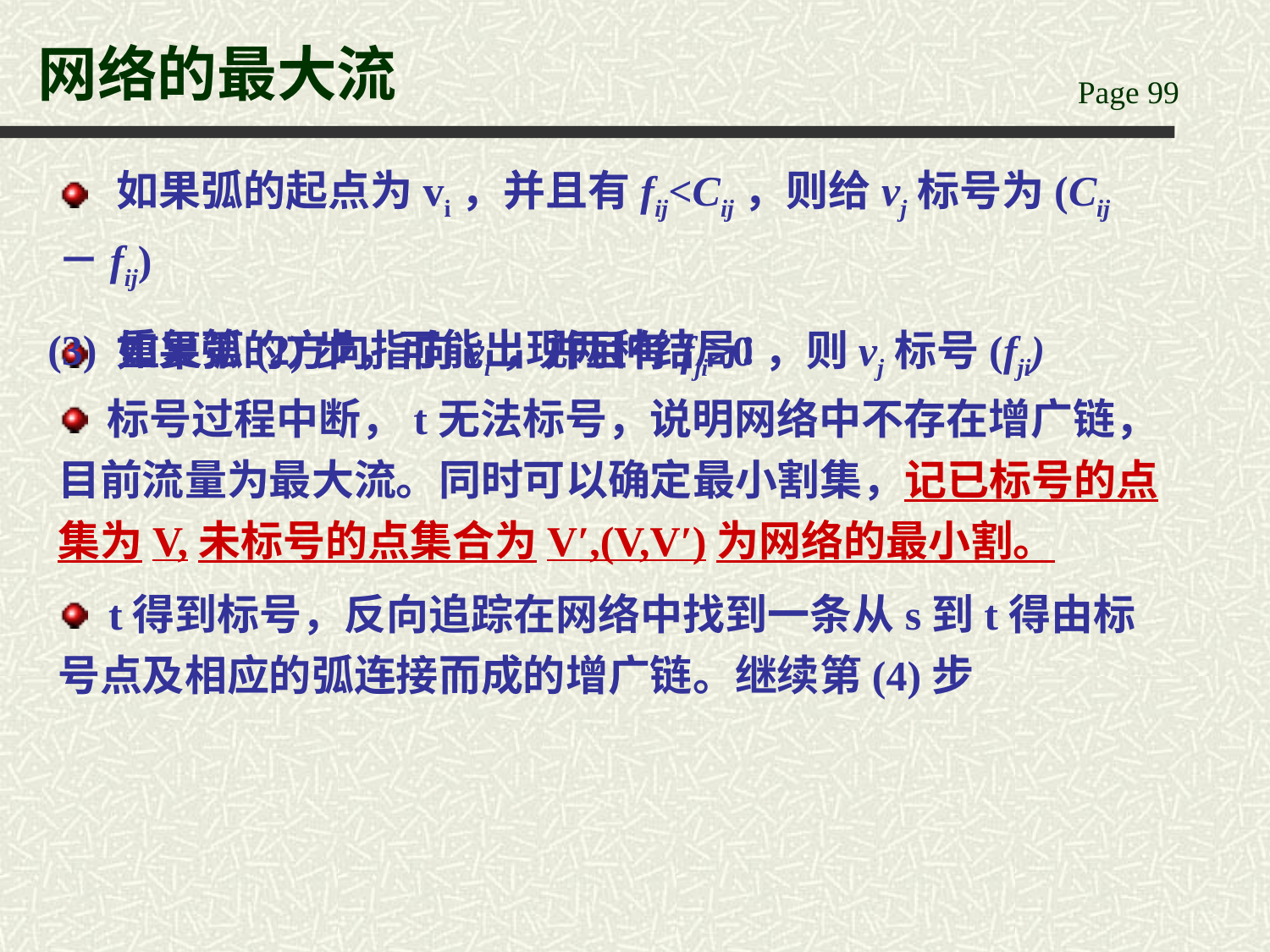

# 网络的最大流
  如果弧的起点为vi，并且有fij<Cij，则给vj标号为(Cij－fij)
  如果弧的方向指向vi，并且有fji>0，则vj标号(fji)
(3) 重复第(2)步，可能出现两种结局：
 标号过程中断，t无法标号，说明网络中不存在增广链，目前流量为最大流。同时可以确定最小割集，记已标号的点集为V,未标号的点集合为V′,(V,V′)为网络的最小割。
  t得到标号，反向追踪在网络中找到一条从s到t得由标号点及相应的弧连接而成的增广链。继续第(4)步